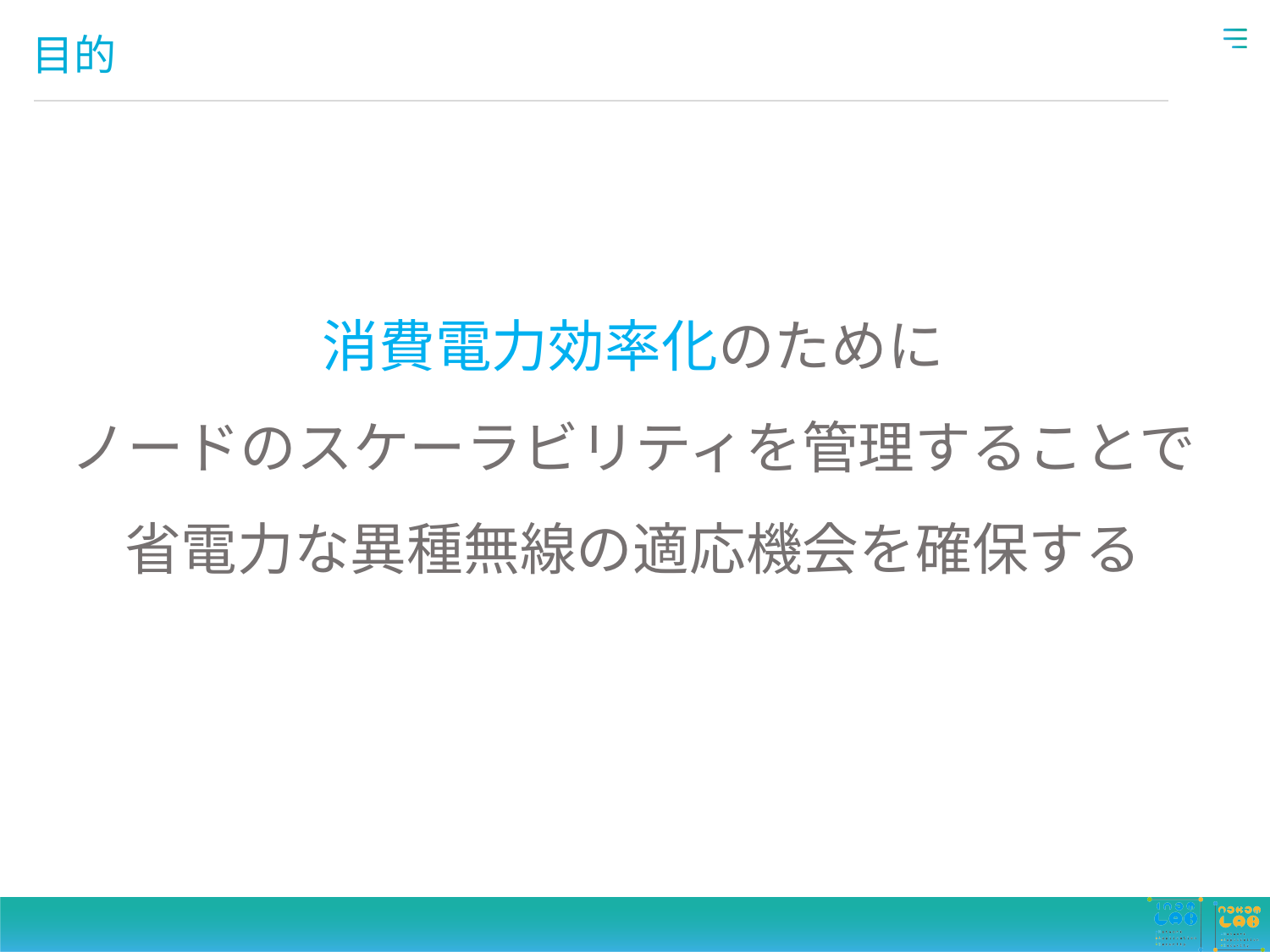

# 目的
消費電力効率化のために
ノードのスケーラビリティを管理することで
省電力な異種無線の適応機会を確保する